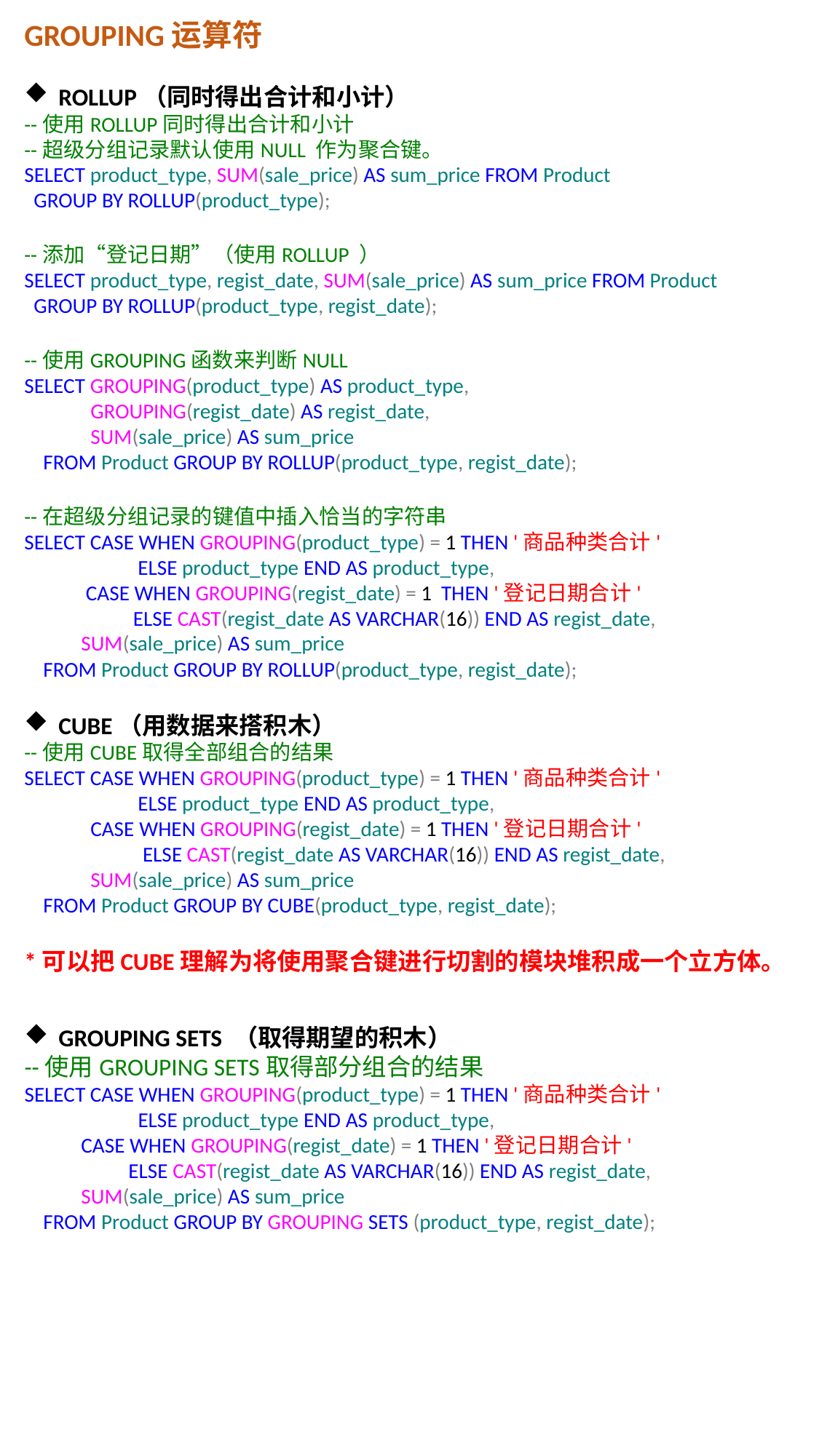

GROUPING运算符

ROLLUP（同时得出合计和小计）
--使用ROLLUP同时得出合计和小计
--超级分组记录默认使用NULL 作为聚合键。
SELECT product_type, SUM(sale_price) AS sum_price FROM Product
  GROUP BY ROLLUP(product_type);

--添加“登记日期”（使用ROLLUP ）
SELECT product_type, regist_date, SUM(sale_price) AS sum_price FROM Product
  GROUP BY ROLLUP(product_type, regist_date);

--使用GROUPING函数来判断NULL
SELECT GROUPING(product_type) AS product_type,
              GROUPING(regist_date) AS regist_date,
              SUM(sale_price) AS sum_price
    FROM Product GROUP BY ROLLUP(product_type, regist_date);

--在超级分组记录的键值中插入恰当的字符串
SELECT CASE WHEN GROUPING(product_type) = 1 THEN '商品种类合计'
                        ELSE product_type END AS product_type,
             CASE WHEN GROUPING(regist_date) = 1  THEN '登记日期合计'
                       ELSE CAST(regist_date AS VARCHAR(16)) END AS regist_date,
            SUM(sale_price) AS sum_price
    FROM Product GROUP BY ROLLUP(product_type, regist_date);

CUBE（用数据来搭积木）
--使用CUBE取得全部组合的结果
SELECT CASE WHEN GROUPING(product_type) = 1 THEN '商品种类合计'
                        ELSE product_type END AS product_type,
              CASE WHEN GROUPING(regist_date) = 1 THEN '登记日期合计'
                         ELSE CAST(regist_date AS VARCHAR(16)) END AS regist_date,
              SUM(sale_price) AS sum_price
    FROM Product GROUP BY CUBE(product_type, regist_date);

*可以把CUBE理解为将使用聚合键进行切割的模块堆积成一个立方体。
GROUPING SETS （取得期望的积木）
--使用GROUPING SETS取得部分组合的结果
SELECT CASE WHEN GROUPING(product_type) = 1 THEN '商品种类合计'
                        ELSE product_type END AS product_type,
            CASE WHEN GROUPING(regist_date) = 1 THEN '登记日期合计'
                      ELSE CAST(regist_date AS VARCHAR(16)) END AS regist_date,
            SUM(sale_price) AS sum_price
    FROM Product GROUP BY GROUPING SETS (product_type, regist_date);